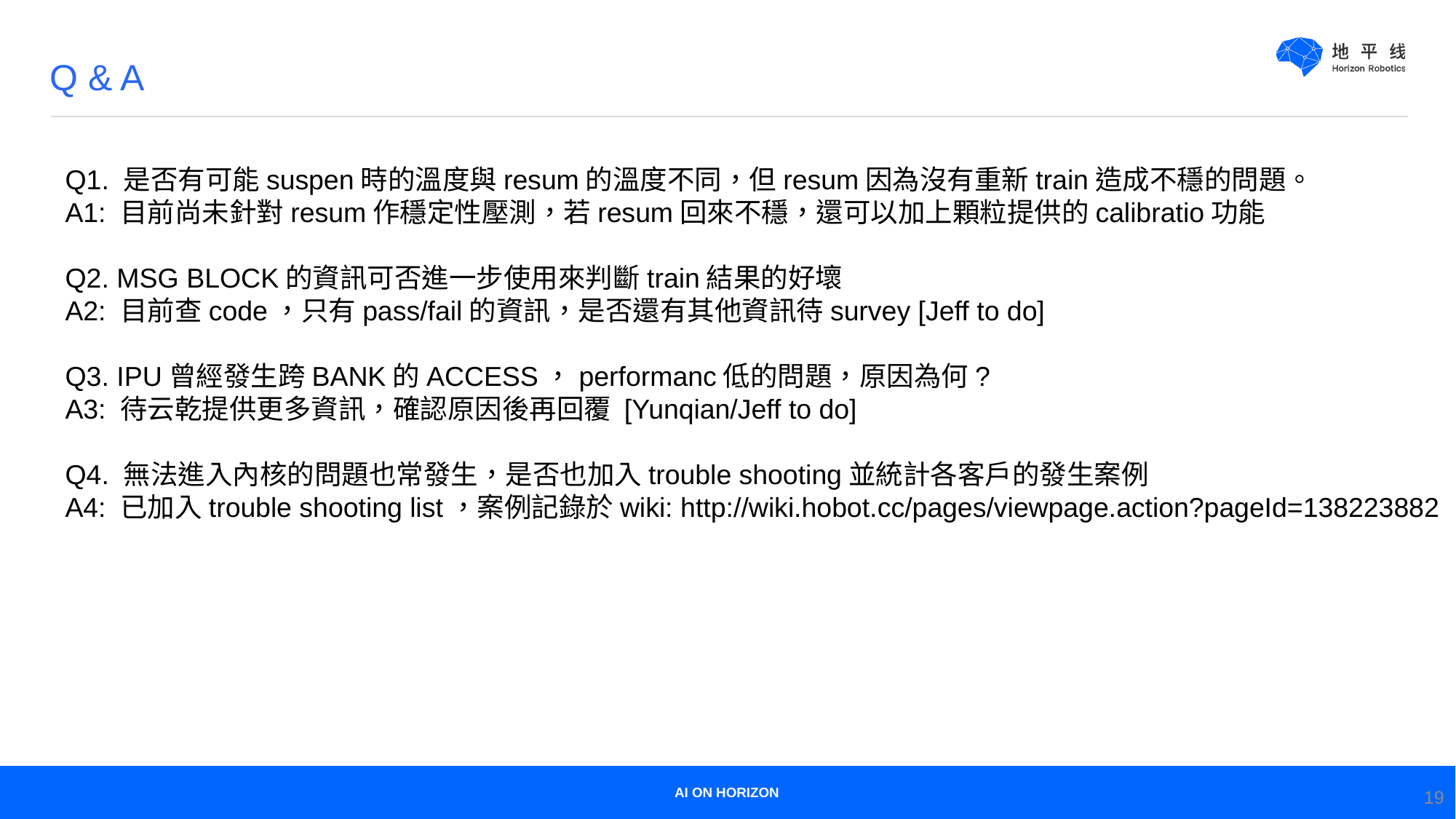

# Q & A
Q1. 是否有可能suspen時的溫度與resum的溫度不同，但resum因為沒有重新train造成不穩的問題。
A1: 目前尚未針對resum作穩定性壓測，若resum回來不穩，還可以加上顆粒提供的calibratio功能

Q2. MSG BLOCK的資訊可否進一步使用來判斷train結果的好壞
A2: 目前查code，只有pass/fail的資訊，是否還有其他資訊待survey [Jeff to do]

Q3. IPU曾經發生跨BANK的ACCESS，performanc低的問題，原因為何?
A3: 待云乾提供更多資訊，確認原因後再回覆 [Yunqian/Jeff to do]

Q4. 無法進入內核的問題也常發生，是否也加入trouble shooting並統計各客戶的發生案例
A4: 已加入trouble shooting list，案例記錄於wiki: http://wiki.hobot.cc/pages/viewpage.action?pageId=138223882
19